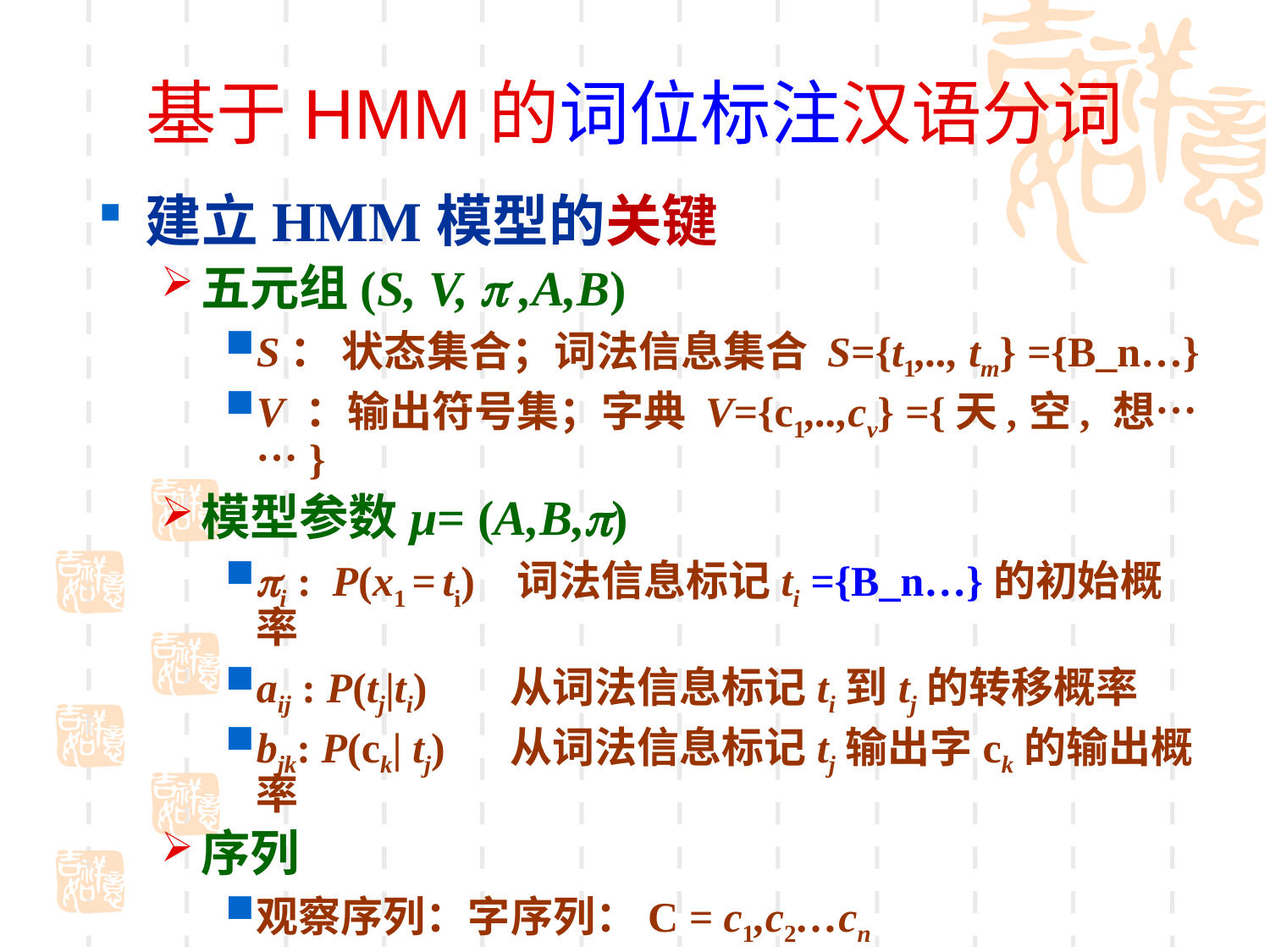

# 基于HMM的词位标注汉语分词
建立HMM模型的关键
五元组(S, V, π ,A,B)
S： 状态集合；词法信息集合 S={t1,.., tm} ={B_n…}
V ：输出符号集；字典 V={c1,..,cv} ={天,空, 想……}
模型参数μ= (A,B,π)
πi :  P(x1 = ti)   词法信息标记ti ={B_n…}的初始概率
aij : P(tj|ti)	从词法信息标记ti到tj的转移概率
bjk: P(ck| tj)	从词法信息标记tj输出字ck的输出概率
序列
观察序列：字序列：C = c1,c2…cn
状态序列：词法信息标记序列： T = t1,t2…tn